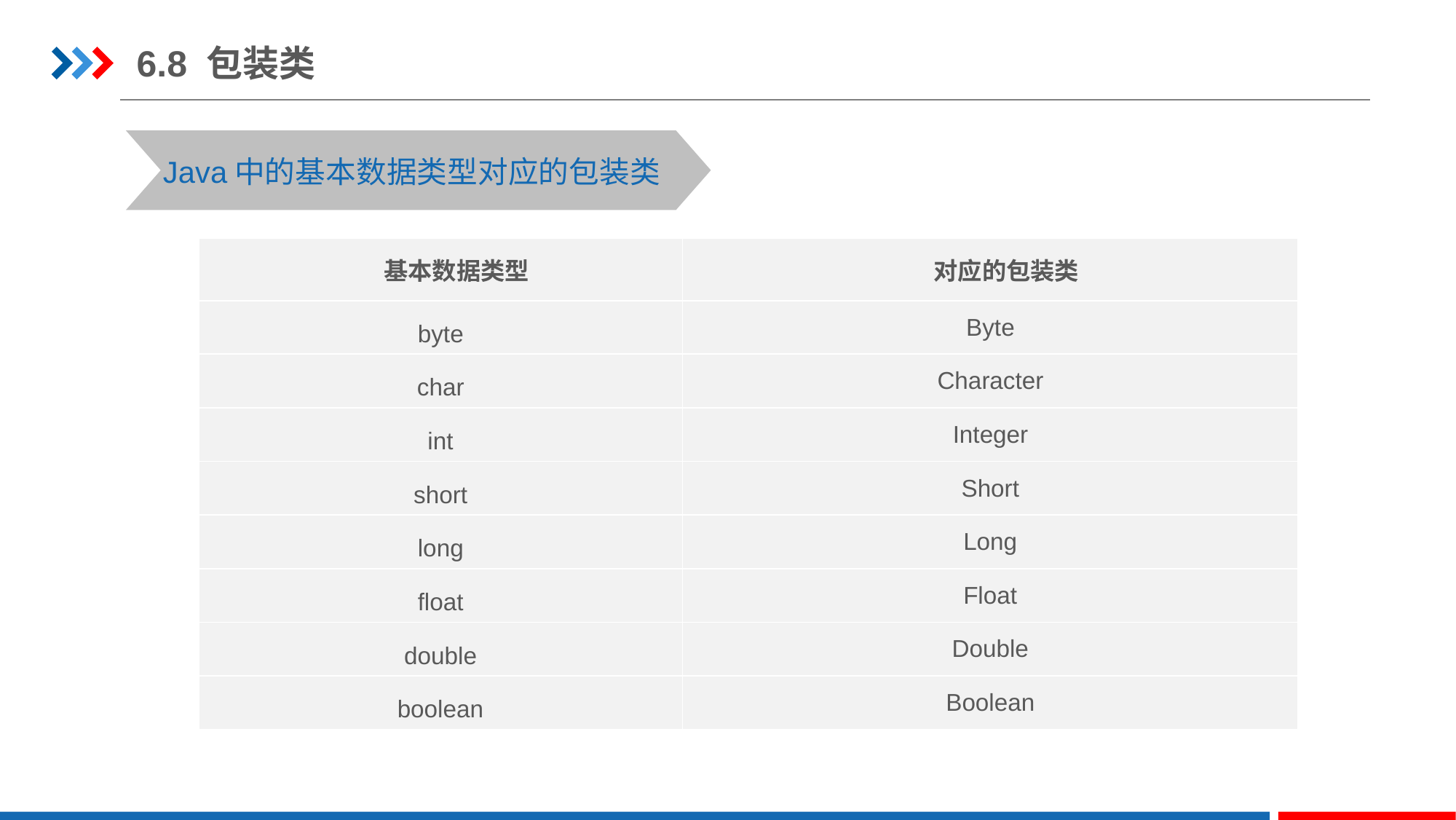

6.8 包装类

Java中的基本数据类型对应的包装类
| 基本数据类型 | 对应的包装类 |
| --- | --- |
| byte | Byte |
| char | Character |
| int | Integer |
| short | Short |
| long | Long |
| float | Float |
| double | Double |
| boolean | Boolean |